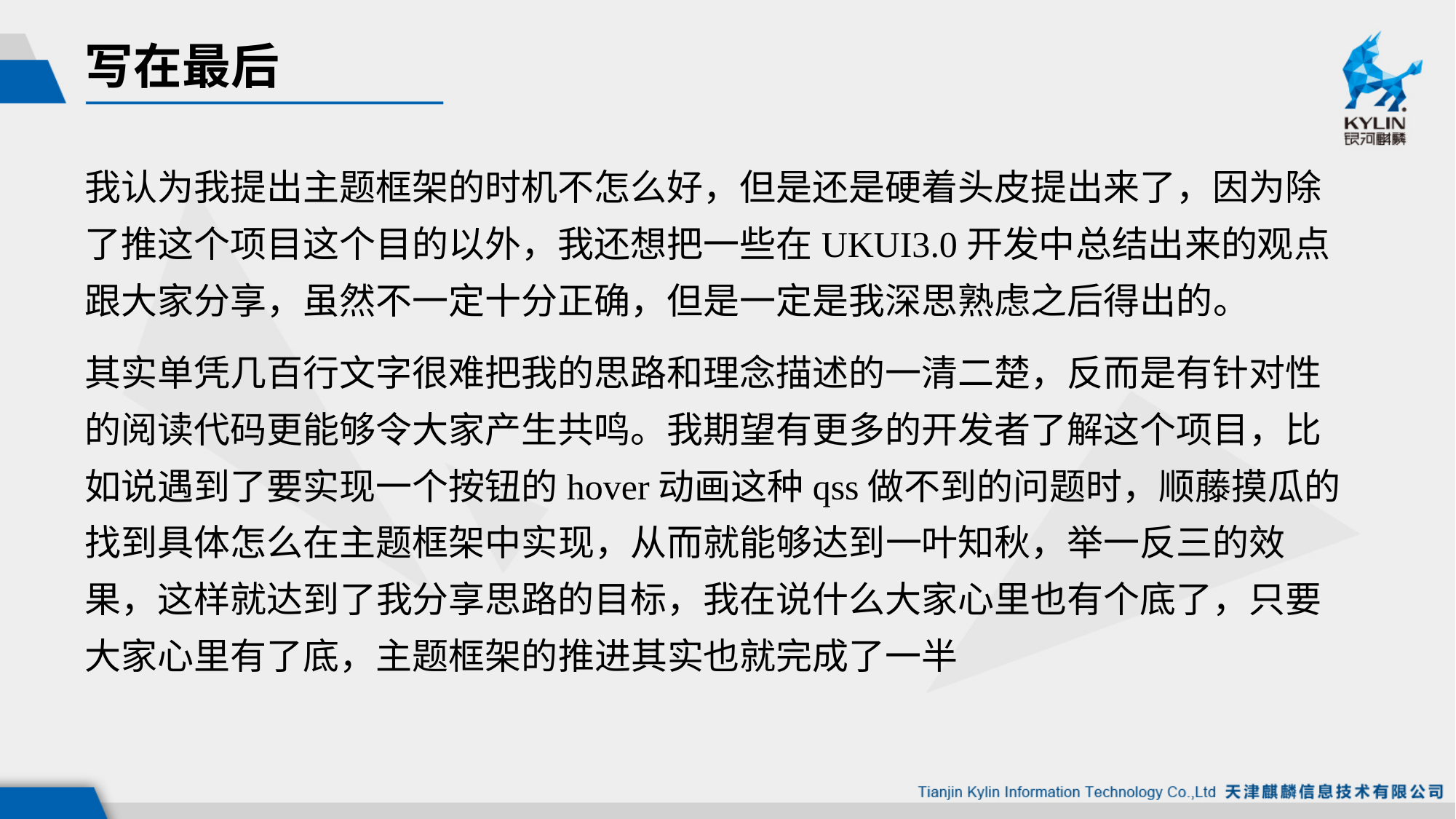

# 写在最后
我认为我提出主题框架的时机不怎么好，但是还是硬着头皮提出来了，因为除了推这个项目这个目的以外，我还想把一些在UKUI3.0开发中总结出来的观点跟大家分享，虽然不一定十分正确，但是一定是我深思熟虑之后得出的。
其实单凭几百行文字很难把我的思路和理念描述的一清二楚，反而是有针对性的阅读代码更能够令大家产生共鸣。我期望有更多的开发者了解这个项目，比如说遇到了要实现一个按钮的hover动画这种qss做不到的问题时，顺藤摸瓜的找到具体怎么在主题框架中实现，从而就能够达到一叶知秋，举一反三的效果，这样就达到了我分享思路的目标，我在说什么大家心里也有个底了，只要大家心里有了底，主题框架的推进其实也就完成了一半